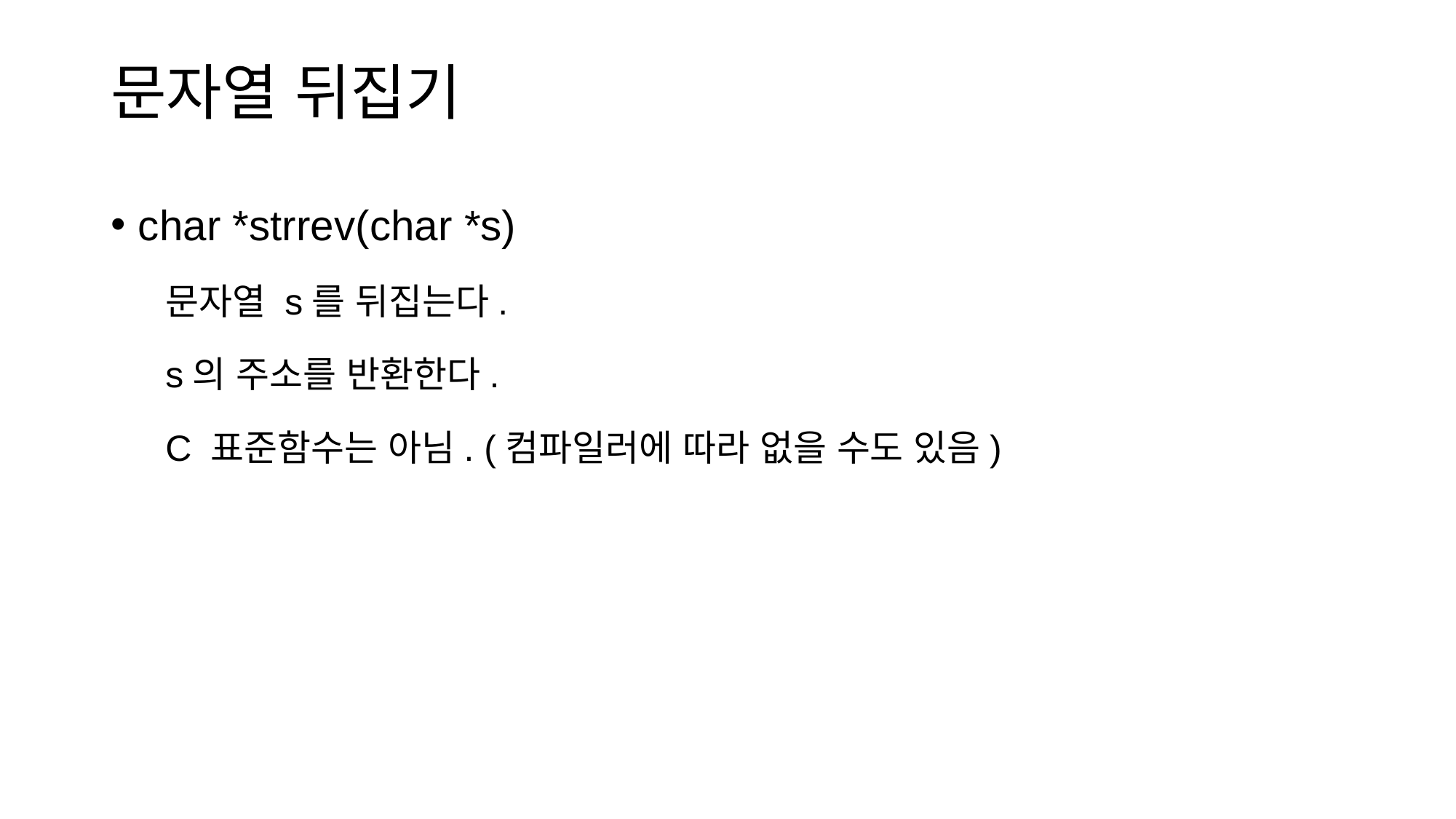

# 문자열 뒤집기
char *strrev(char *s)
문자열 s를 뒤집는다.
s의 주소를 반환한다.
C 표준함수는 아님. (컴파일러에 따라 없을 수도 있음)